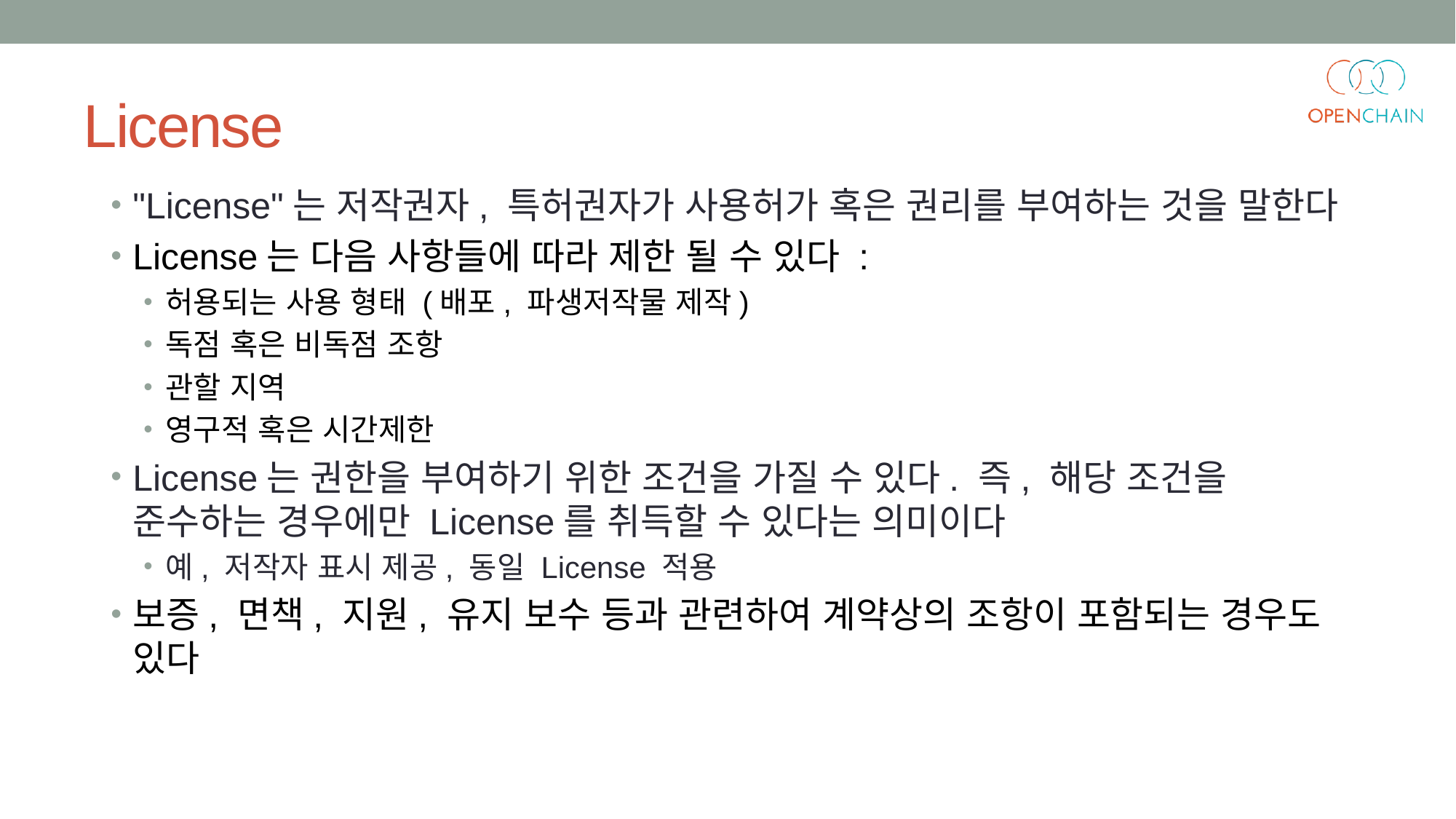

# License
"License"는 저작권자, 특허권자가 사용허가 혹은 권리를 부여하는 것을 말한다
License는 다음 사항들에 따라 제한 될 수 있다 :
허용되는 사용 형태 (배포, 파생저작물 제작)
독점 혹은 비독점 조항
관할 지역
영구적 혹은 시간제한
License는 권한을 부여하기 위한 조건을 가질 수 있다. 즉, 해당 조건을 준수하는 경우에만 License를 취득할 수 있다는 의미이다
예, 저작자 표시 제공, 동일 License 적용
보증, 면책, 지원, 유지 보수 등과 관련하여 계약상의 조항이 포함되는 경우도 있다